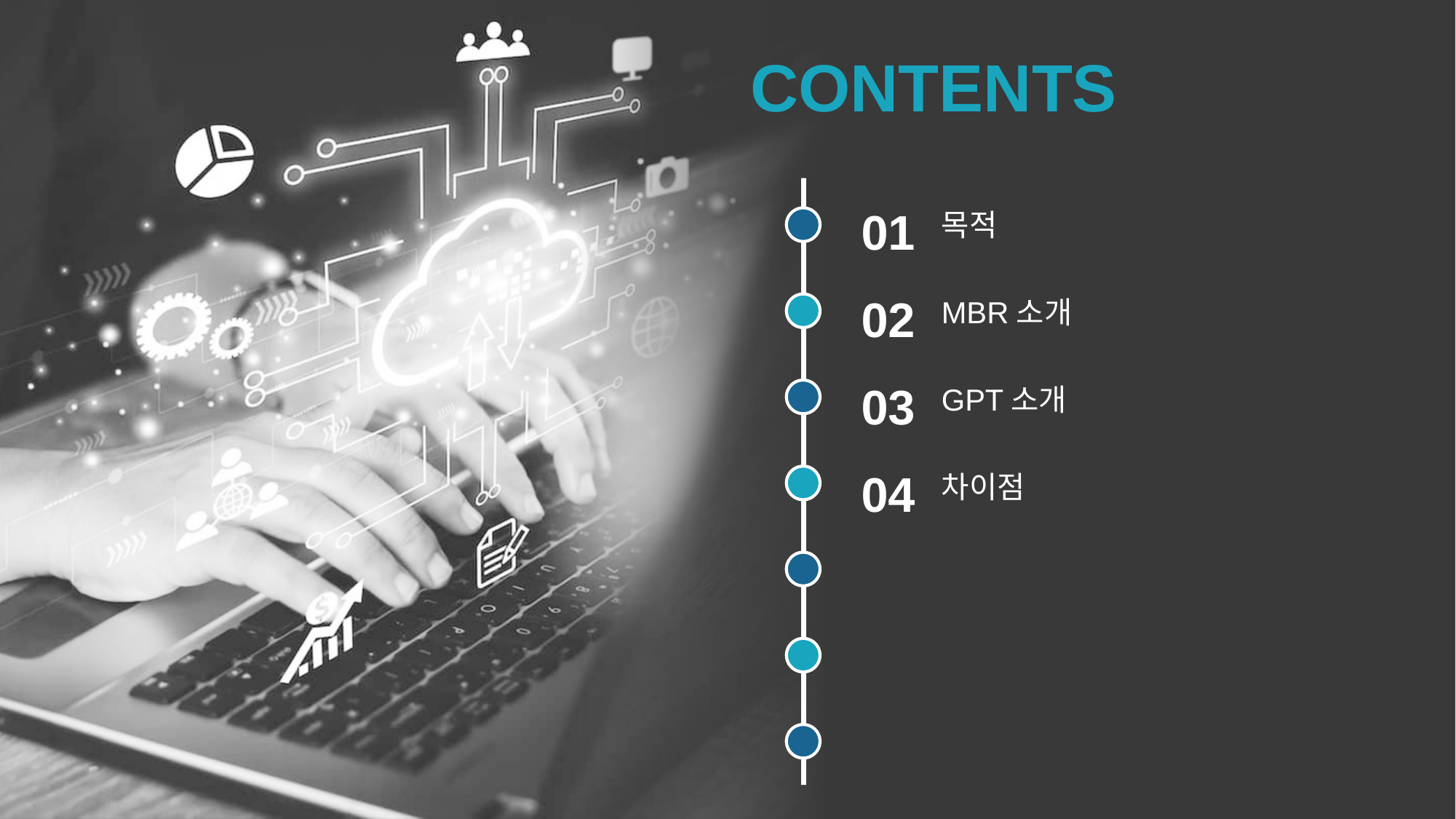

CONTENTS
01
02
03
04

목적

MBR소개

GPT소개

차이점